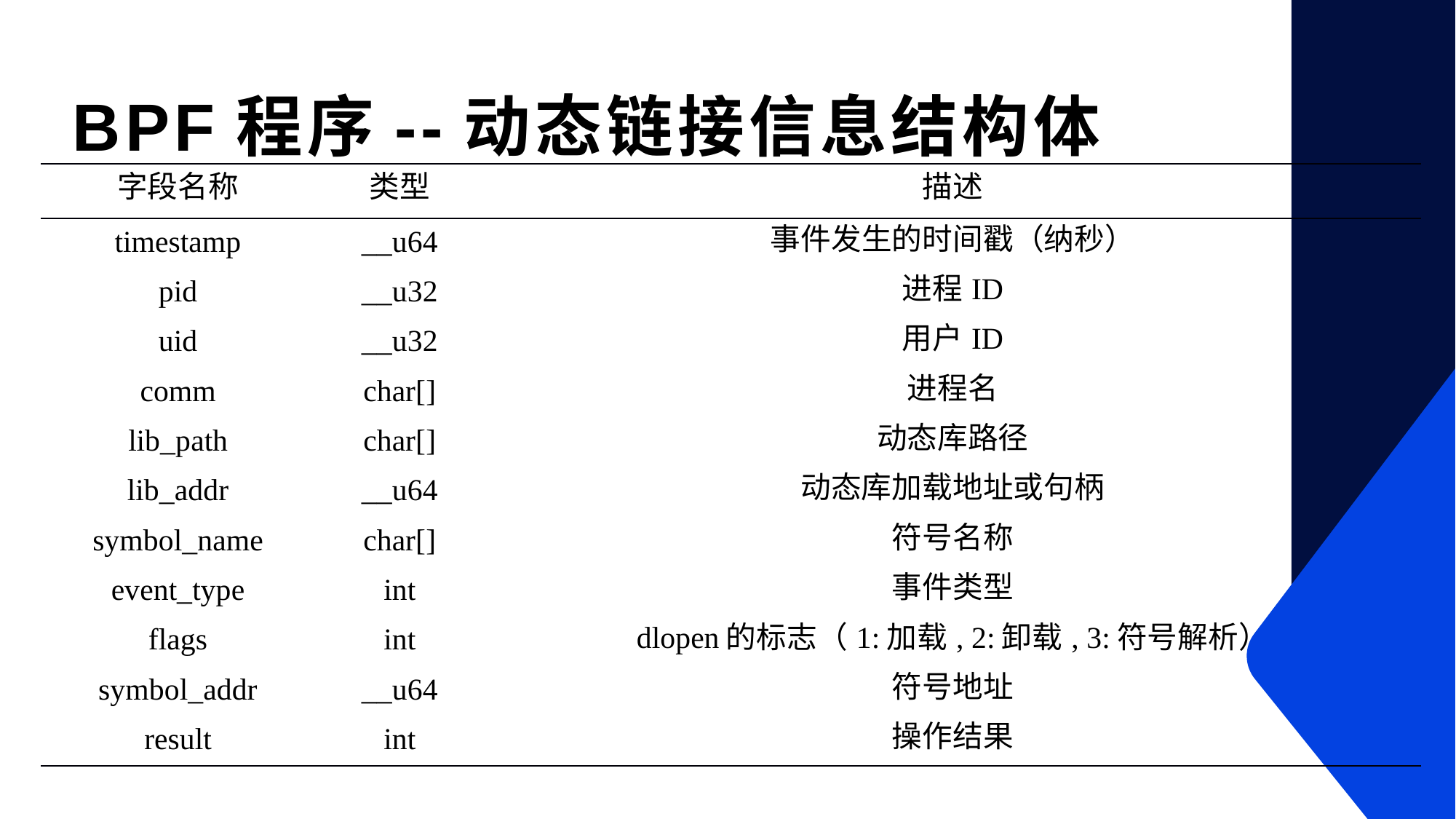

# BPF程序--动态链接信息结构体
| 字段名称 | 类型 | 描述 |
| --- | --- | --- |
| timestamp | \_\_u64 | 事件发生的时间戳（纳秒） |
| pid | \_\_u32 | 进程ID |
| uid | \_\_u32 | 用户ID |
| comm | char[] | 进程名 |
| lib\_path | char[] | 动态库路径 |
| lib\_addr | \_\_u64 | 动态库加载地址或句柄 |
| symbol\_name | char[] | 符号名称 |
| event\_type | int | 事件类型 |
| flags | int | dlopen的标志（1:加载, 2:卸载, 3:符号解析） |
| symbol\_addr | \_\_u64 | 符号地址 |
| result | int | 操作结果 |